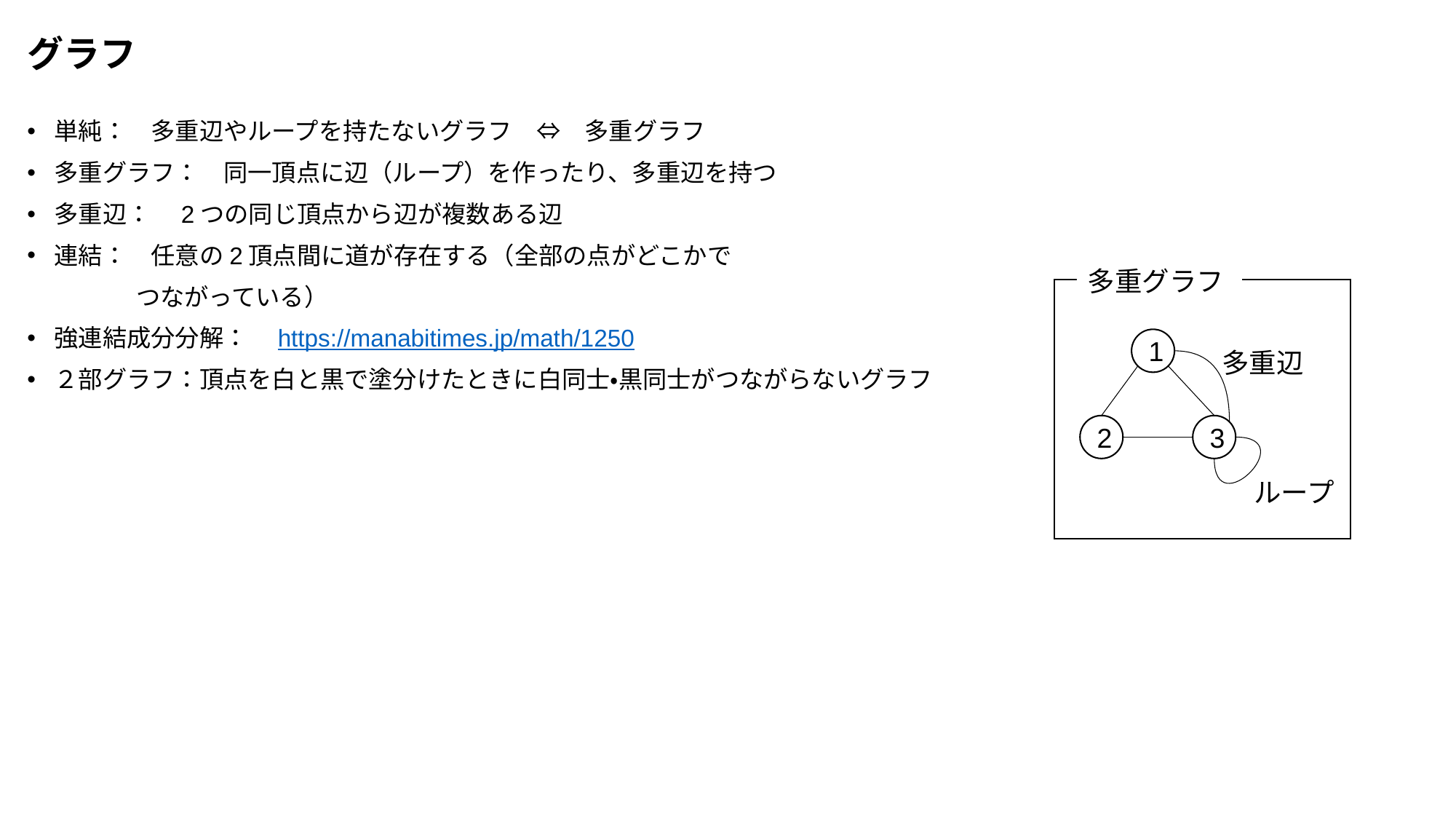

# グラフ
単純：　多重辺やループを持たないグラフ　⇔　多重グラフ
多重グラフ：　同一頂点に辺（ループ）を作ったり、多重辺を持つ
多重辺：　2つの同じ頂点から辺が複数ある辺
連結：　任意の2頂点間に道が存在する（全部の点がどこかで
	つながっている）
強連結成分分解：　https://manabitimes.jp/math/1250
２部グラフ：頂点を白と黒で塗分けたときに白同士・黒同士がつながらないグラフ

多重グラフ

1
多重辺
2
3
ループ